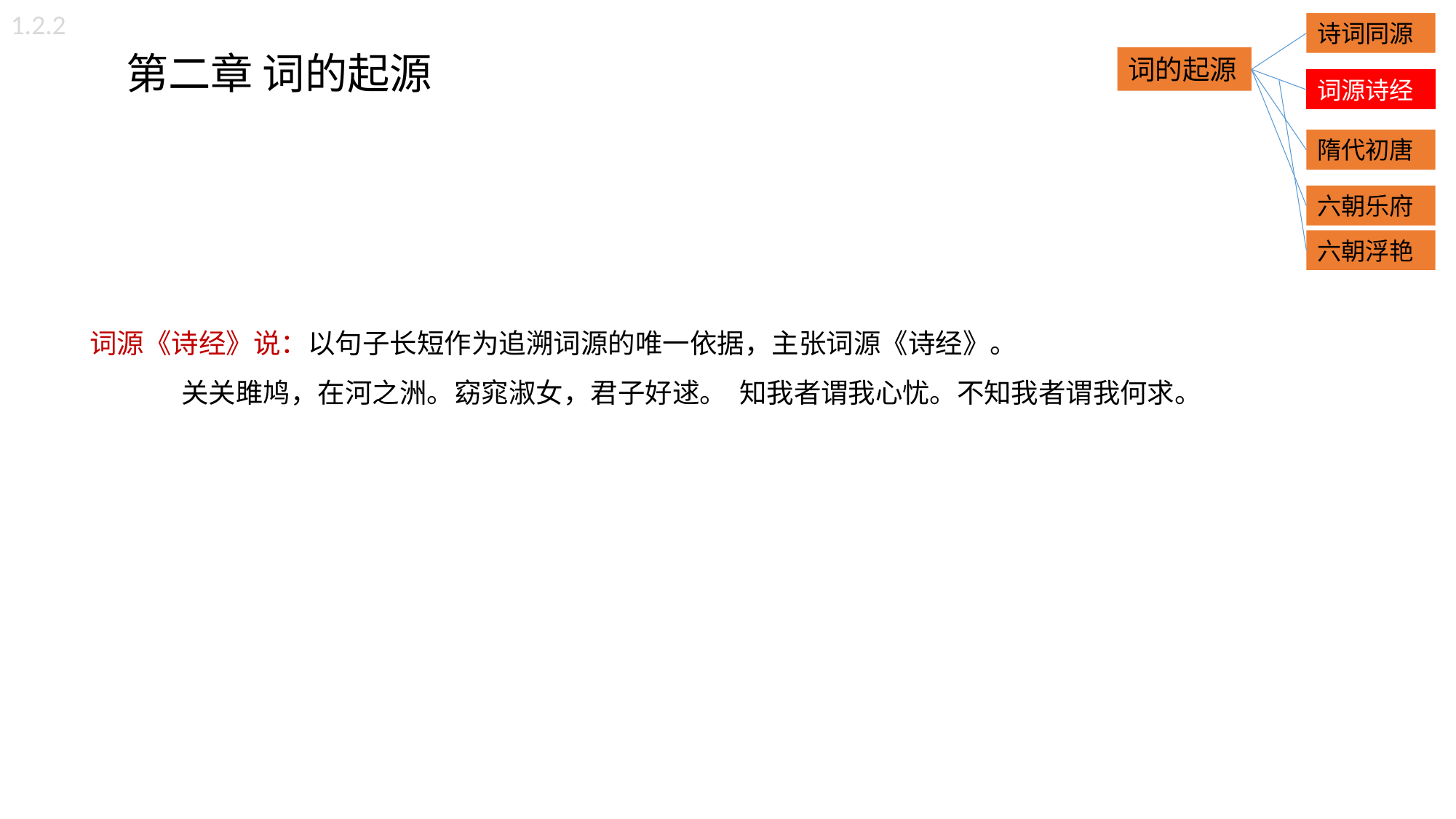

1.2.2
诗词同源
第二章 词的起源
词的起源
词源诗经
隋代初唐
六朝乐府
六朝浮艳
词源《诗经》说：以句子长短作为追溯词源的唯一依据，主张词源《诗经》。
              关关雎鸠，在河之洲。窈窕淑女，君子好逑。  知我者谓我心忧。不知我者谓我何求。